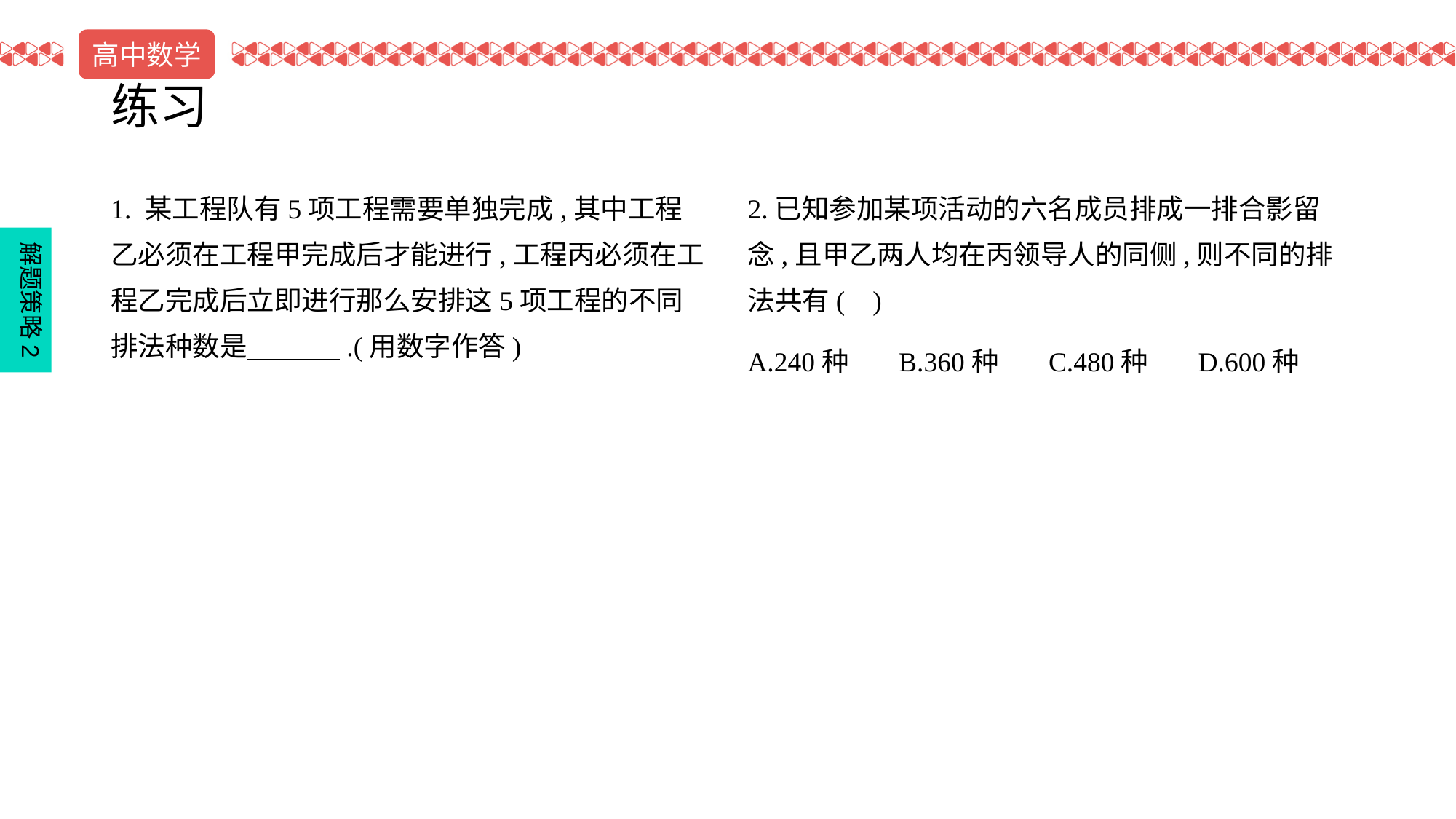

# 练习
1. 某工程队有5项工程需要单独完成,其中工程乙必须在工程甲完成后才能进行,工程丙必须在工程乙完成后立即进行那么安排这5项工程的不同排法种数是               .(用数字作答)

2.已知参加某项活动的六名成员排成一排合影留念,且甲乙两人均在丙领导人的同侧,则不同的排法共有(    )
A.240种       B.360种       C.480种       D.600种

解题策略2
16